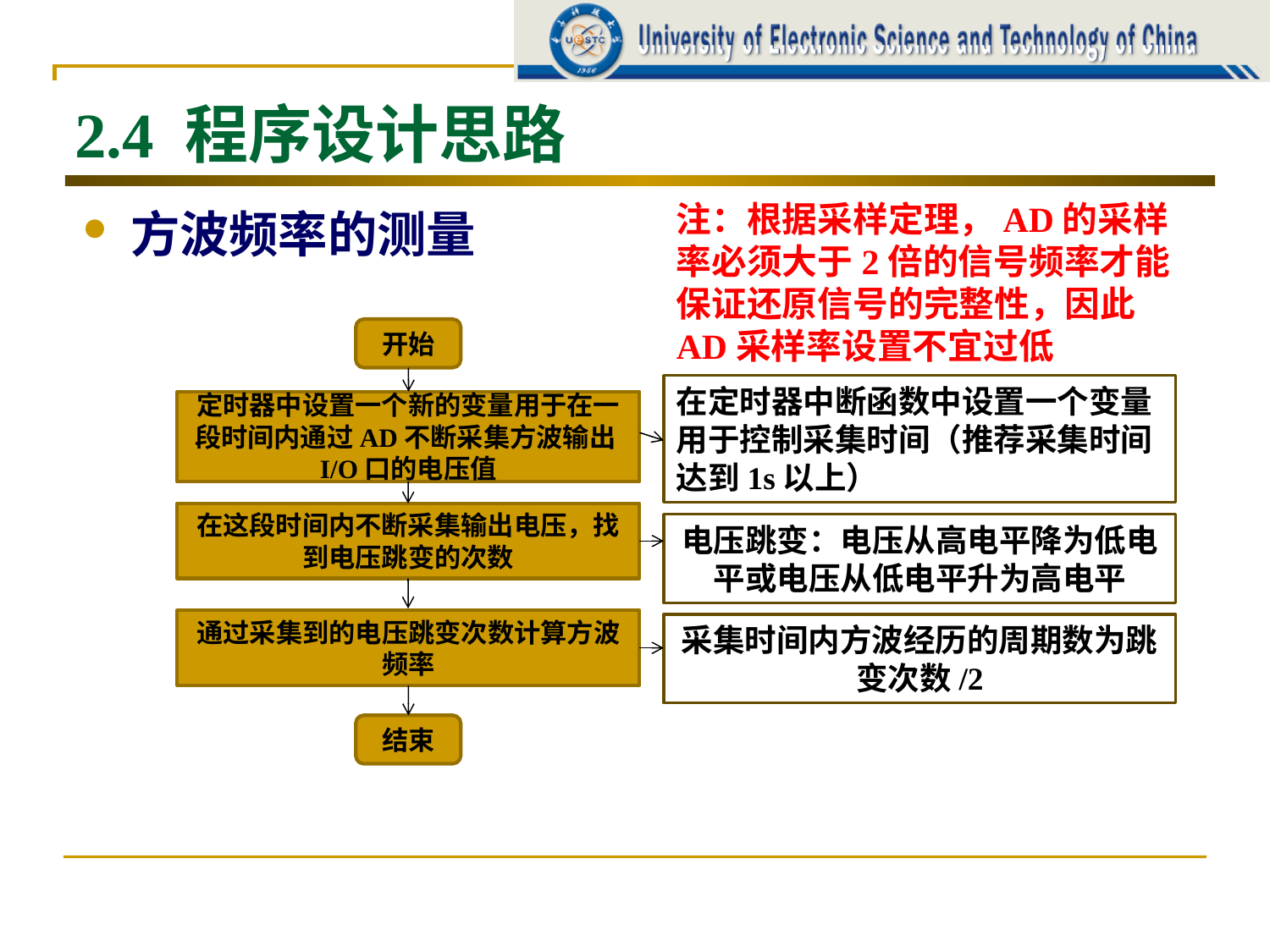

# 2.4 程序设计思路
注：根据采样定理，AD的采样率必须大于2倍的信号频率才能保证还原信号的完整性，因此AD采样率设置不宜过低
方波频率的测量
开始
在定时器中断函数中设置一个变量用于控制采集时间（推荐采集时间达到1s以上）
定时器中设置一个新的变量用于在一段时间内通过AD不断采集方波输出I/O口的电压值
在这段时间内不断采集输出电压，找到电压跳变的次数
电压跳变：电压从高电平降为低电平或电压从低电平升为高电平
通过采集到的电压跳变次数计算方波频率
采集时间内方波经历的周期数为跳变次数/2
结束